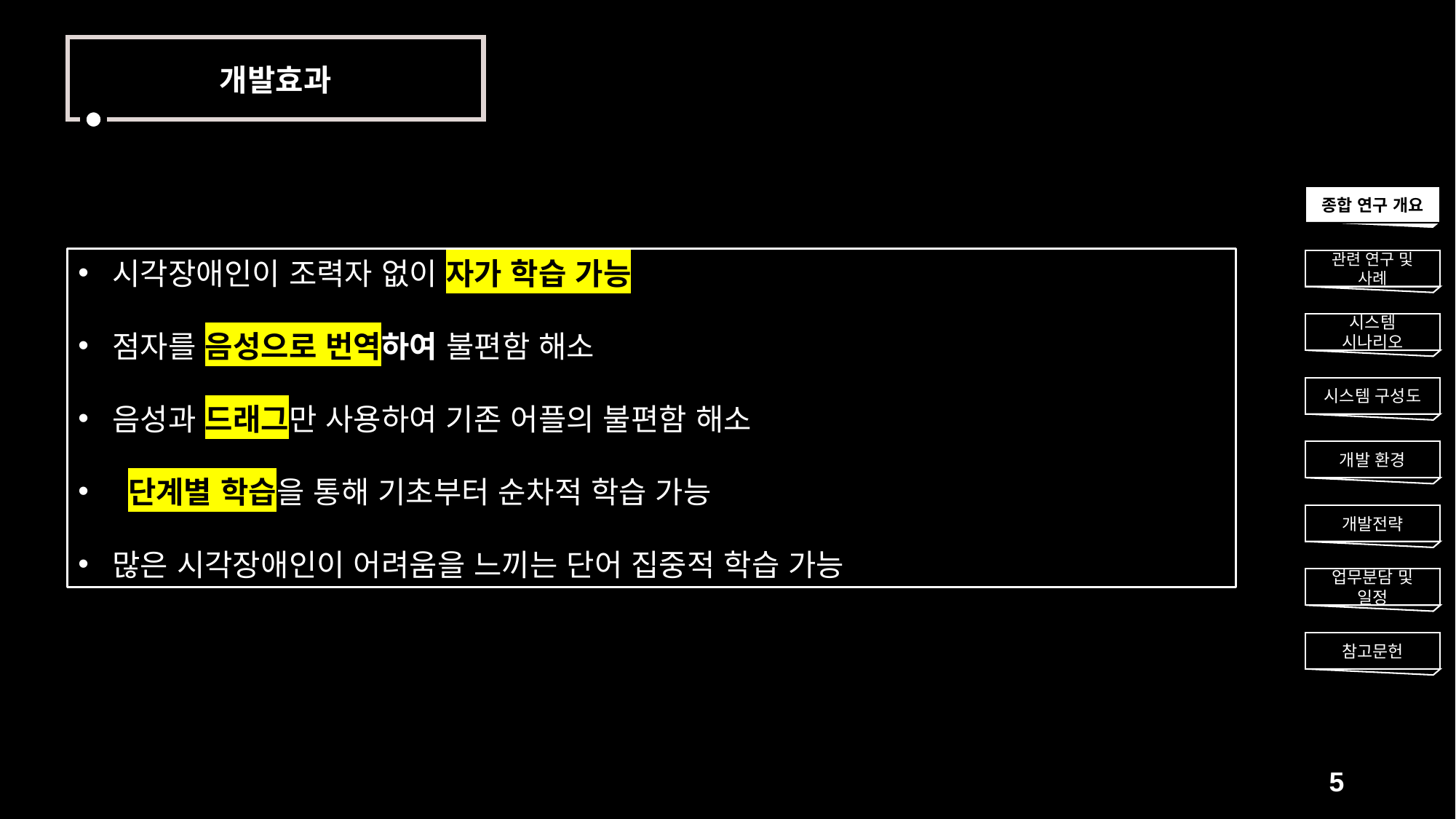

개발효과
종합 연구 개요

시각장애인이 조력자 없이 자가 학습 가능

점자를 음성으로 번역하여 불편함 해소

음성과 드래그만 사용하여 기존 어플의 불편함 해소

 단계별 학습을 통해 기초부터 순차적 학습 가능

많은 시각장애인이 어려움을 느끼는 단어 집중적 학습 가능
관련 연구 및 사례

시스템 시나리오

시스템 구성도

개발 환경

개발전략

업무분담 및 일정

참고문헌

5